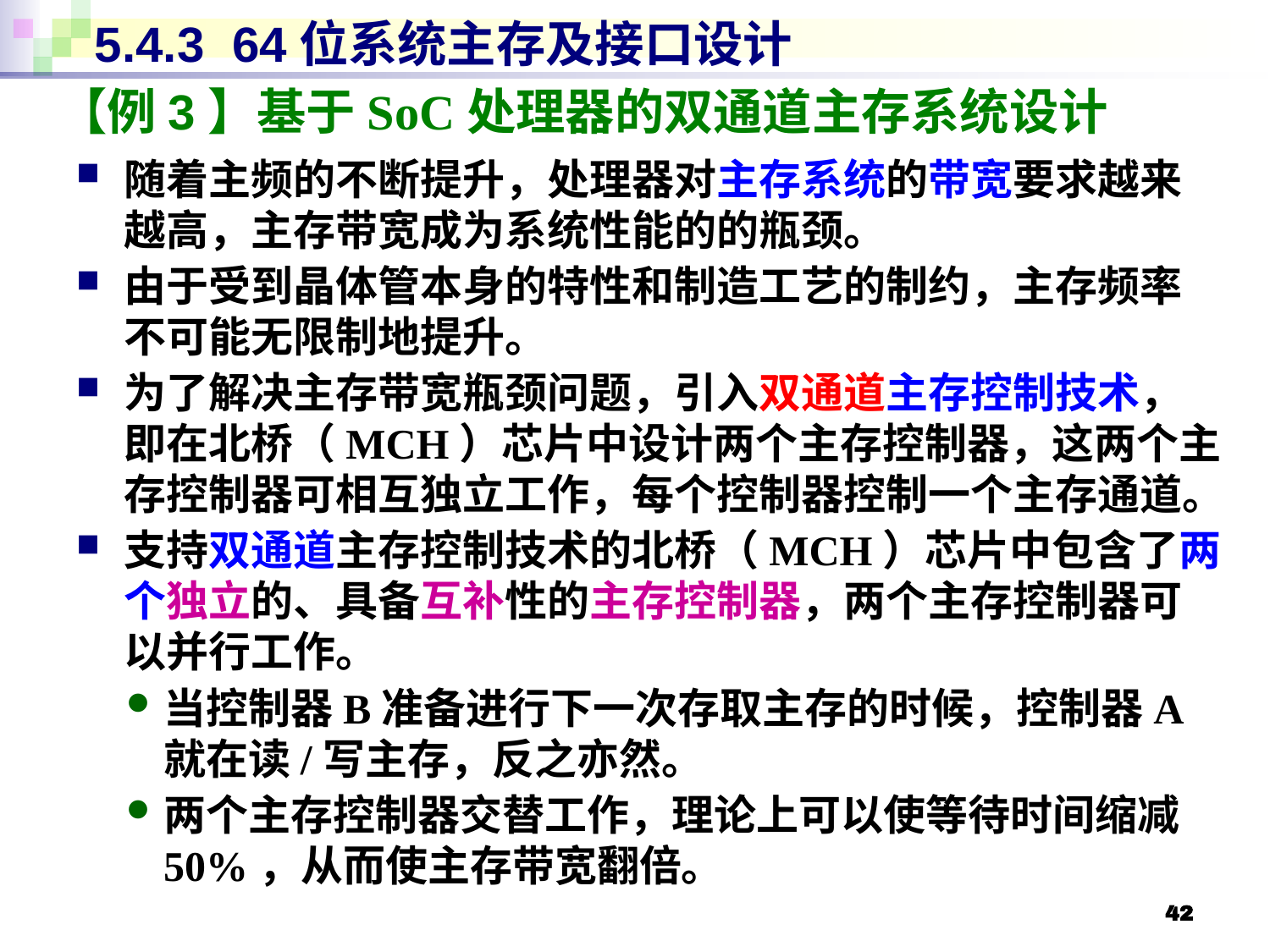

# 5.4.3  64位系统主存及接口设计
【例3】基于SoC处理器的双通道主存系统设计
随着主频的不断提升，处理器对主存系统的带宽要求越来越高，主存带宽成为系统性能的的瓶颈。
由于受到晶体管本身的特性和制造工艺的制约，主存频率不可能无限制地提升。
为了解决主存带宽瓶颈问题，引入双通道主存控制技术，即在北桥（MCH）芯片中设计两个主存控制器，这两个主存控制器可相互独立工作，每个控制器控制一个主存通道。
支持双通道主存控制技术的北桥（MCH）芯片中包含了两个独立的、具备互补性的主存控制器，两个主存控制器可以并行工作。
当控制器B准备进行下一次存取主存的时候，控制器A就在读/写主存，反之亦然。
两个主存控制器交替工作，理论上可以使等待时间缩减50%，从而使主存带宽翻倍。
42